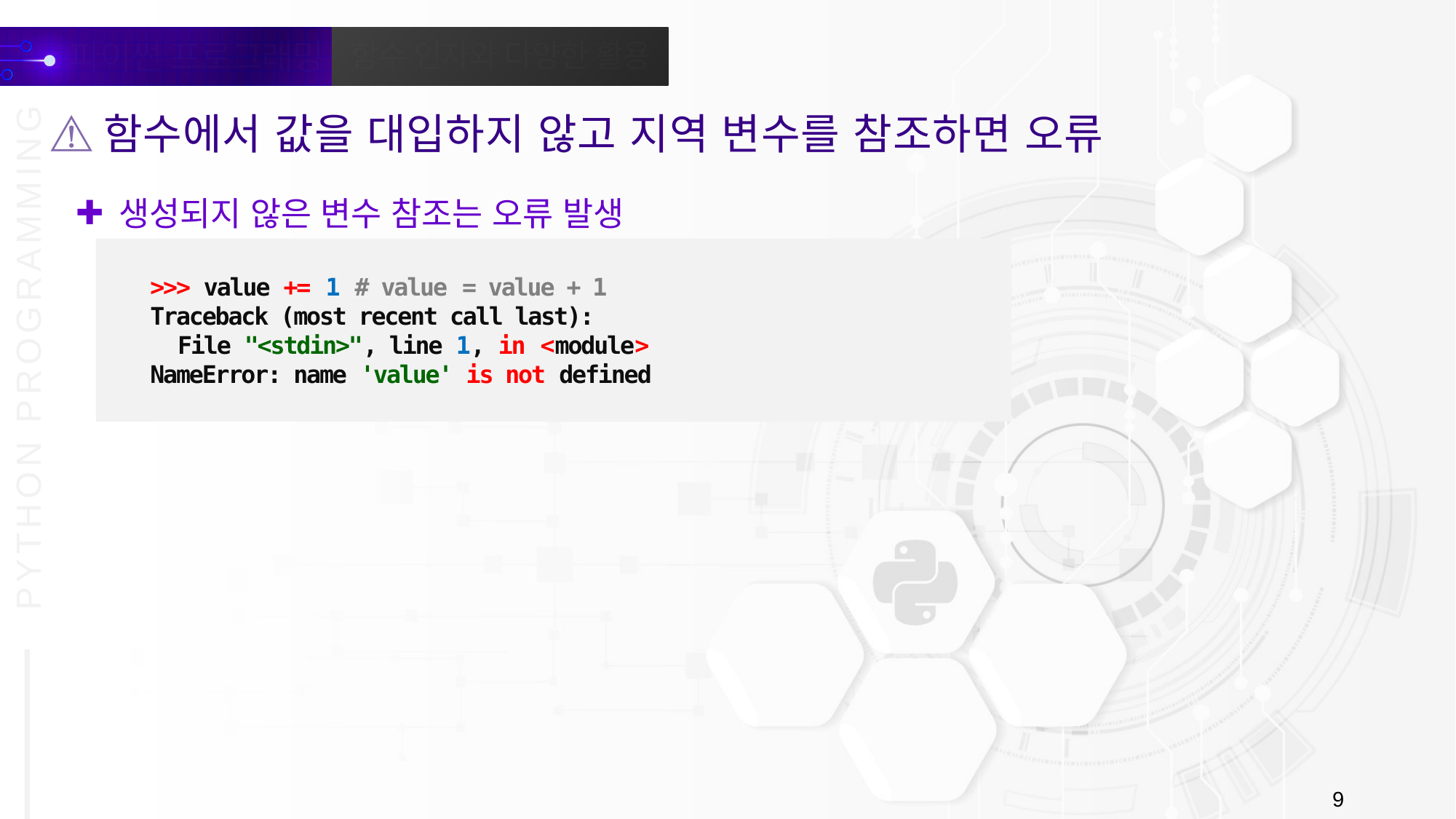

함수에서 값을 대입하지 않고 지역 변수를 참조하면 오류
생성되지 않은 변수 참조는 오류 발생
>>> value += 1 # value = value + 1
Traceback (most recent call last):
  File "<stdin>", line 1, in <module>
NameError: name 'value' is not defined
9